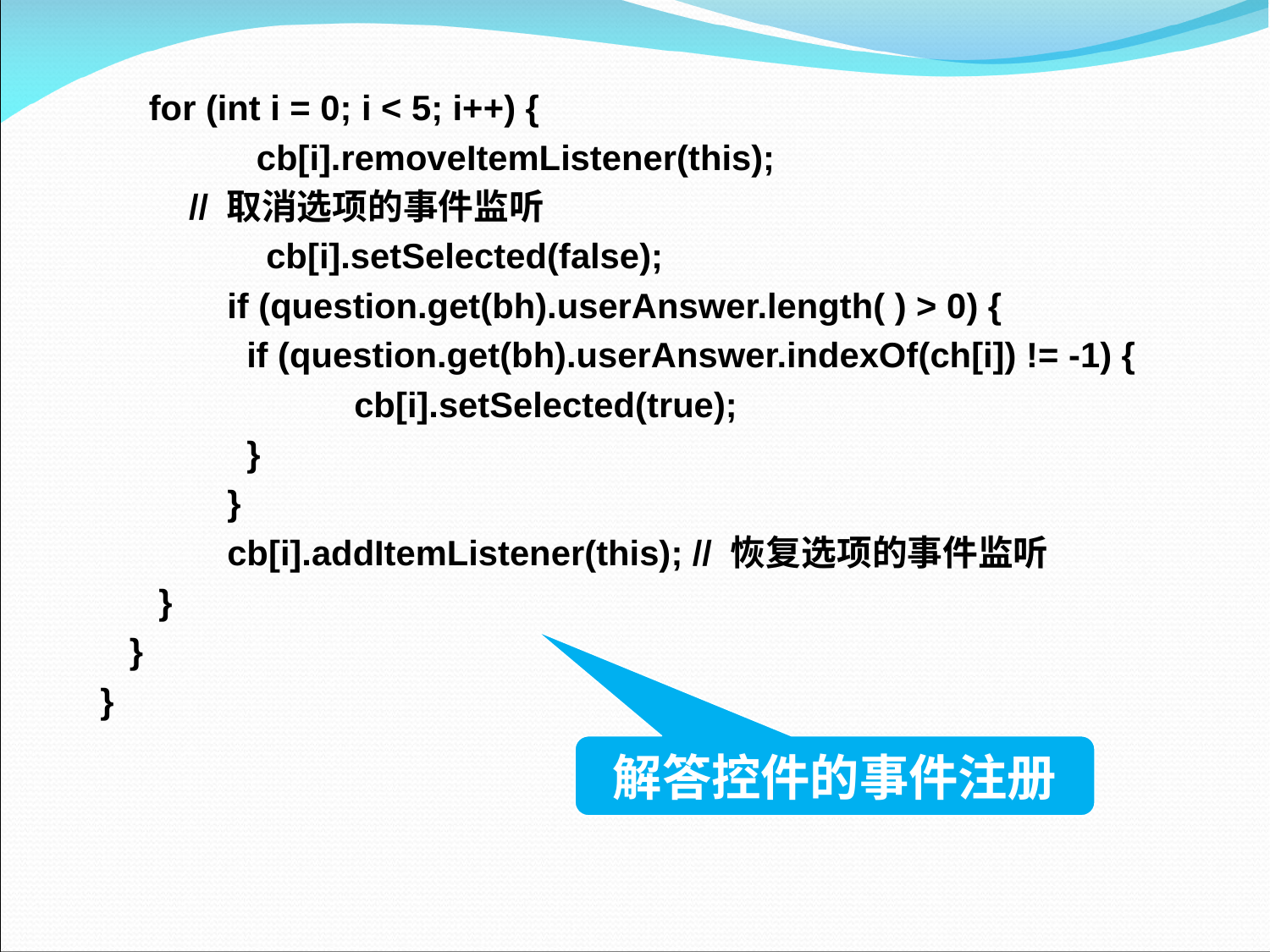

for (int i = 0; i < 5; i++) {
  		   cb[i].removeItemListener(this);
             // 取消选项的事件监听
  		    cb[i].setSelected(false);
  		if (question.get(bh).userAnswer.length( ) > 0) {
		  if (question.get(bh).userAnswer.indexOf(ch[i]) != -1) {
  			cb[i].setSelected(true);
  		  }
  		}
		cb[i].addItemListener(this); // 恢复选项的事件监听
  	      }
  	   }
  	}

解答控件的事件注册